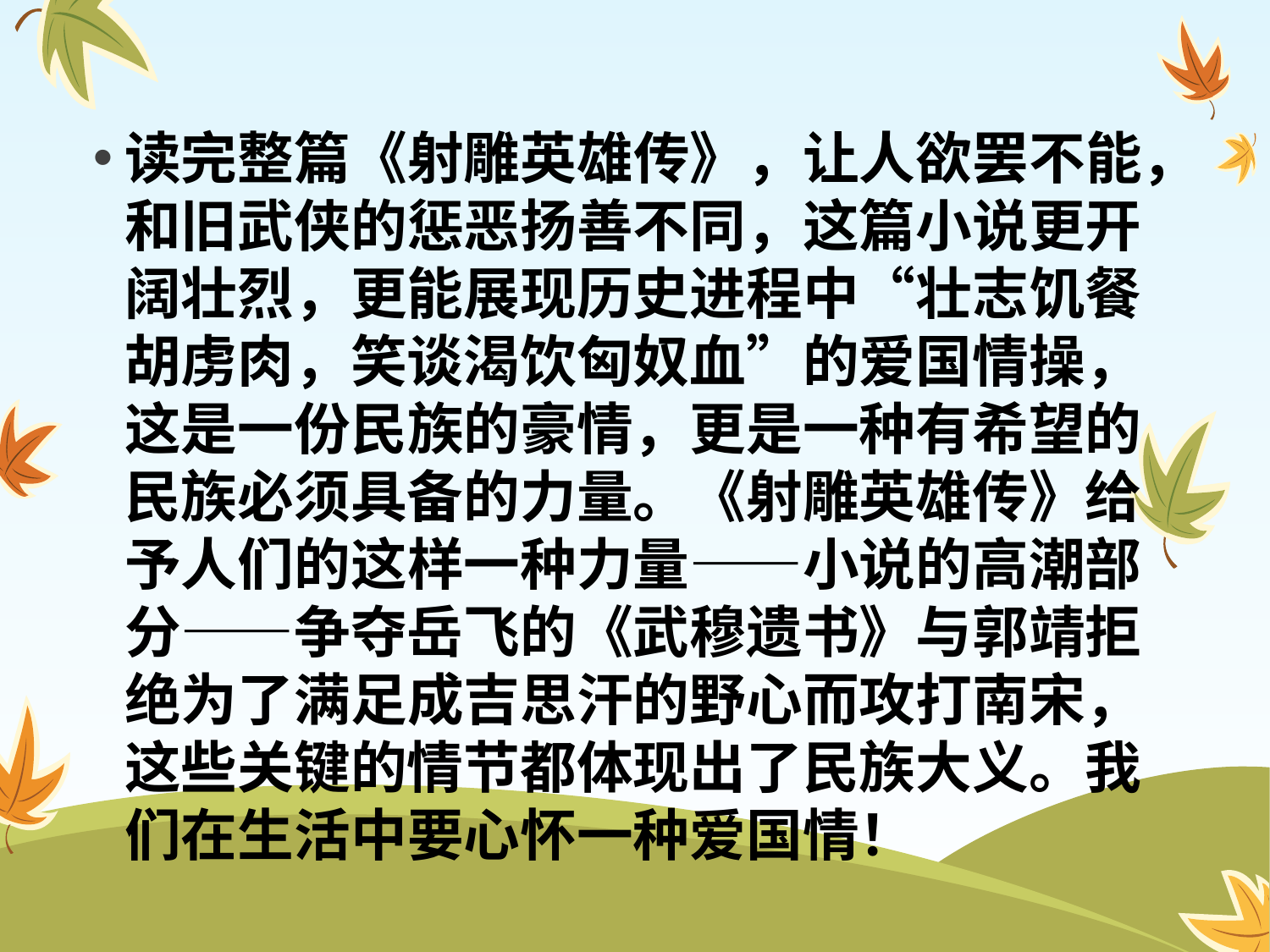

读完整篇《射雕英雄传》，让人欲罢不能，和旧武侠的惩恶扬善不同，这篇小说更开阔壮烈，更能展现历史进程中“壮志饥餐胡虏肉，笑谈渴饮匈奴血”的爱国情操，这是一份民族的豪情，更是一种有希望的民族必须具备的力量。《射雕英雄传》给予人们的这样一种力量——小说的高潮部分——争夺岳飞的《武穆遗书》与郭靖拒绝为了满足成吉思汗的野心而攻打南宋，这些关键的情节都体现出了民族大义。我们在生活中要心怀一种爱国情！